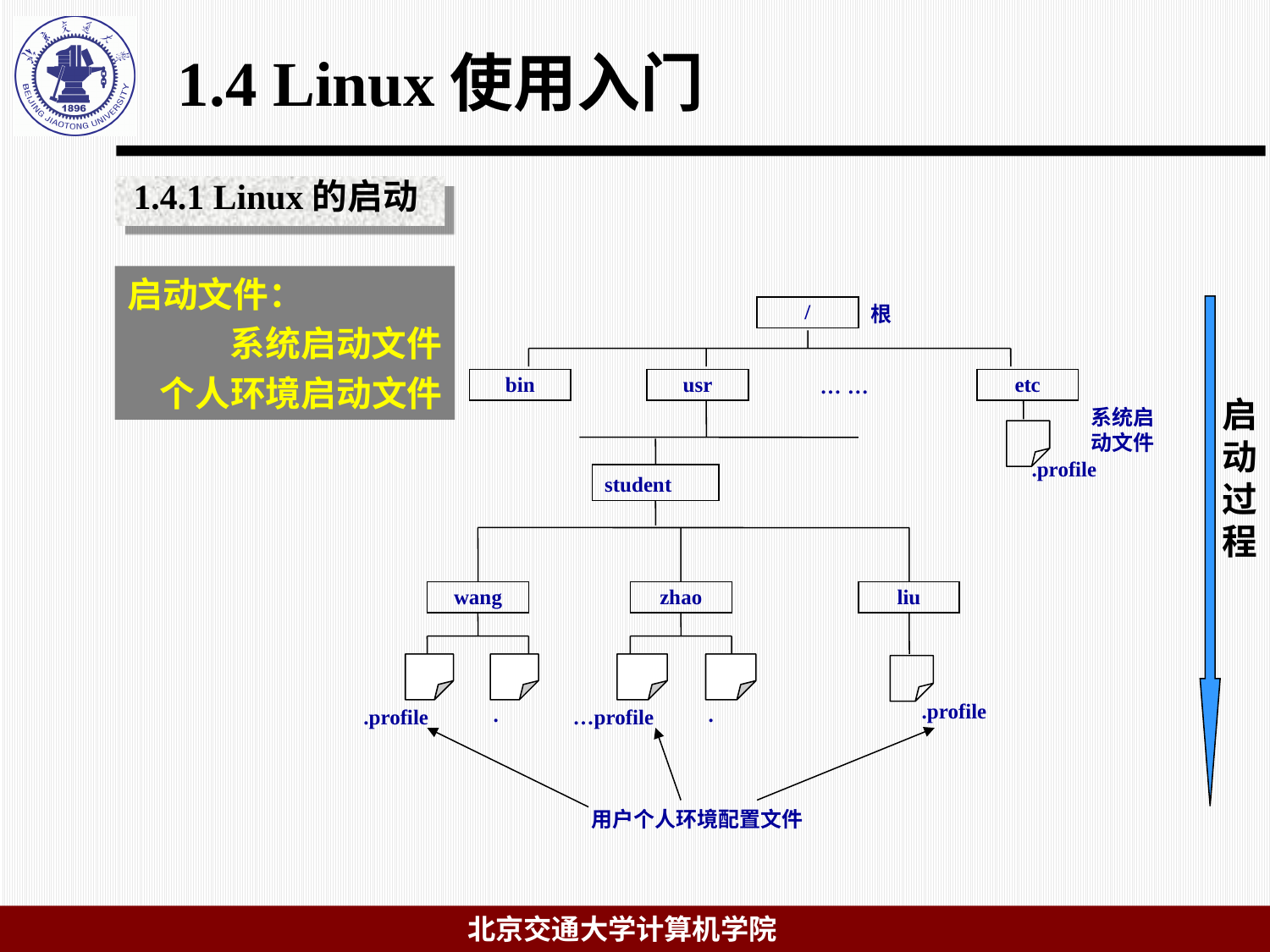

# 1.4 Linux使用入门
1.4.1 Linux的启动
启动文件：
系统启动文件
个人环境启动文件

根
/

… …
bin
usr
etc
系统启
动文件

.profile
student

wang
zhao
liu

.
.profile

.
…profile

.profile

用户个人环境配置文件

启动过程